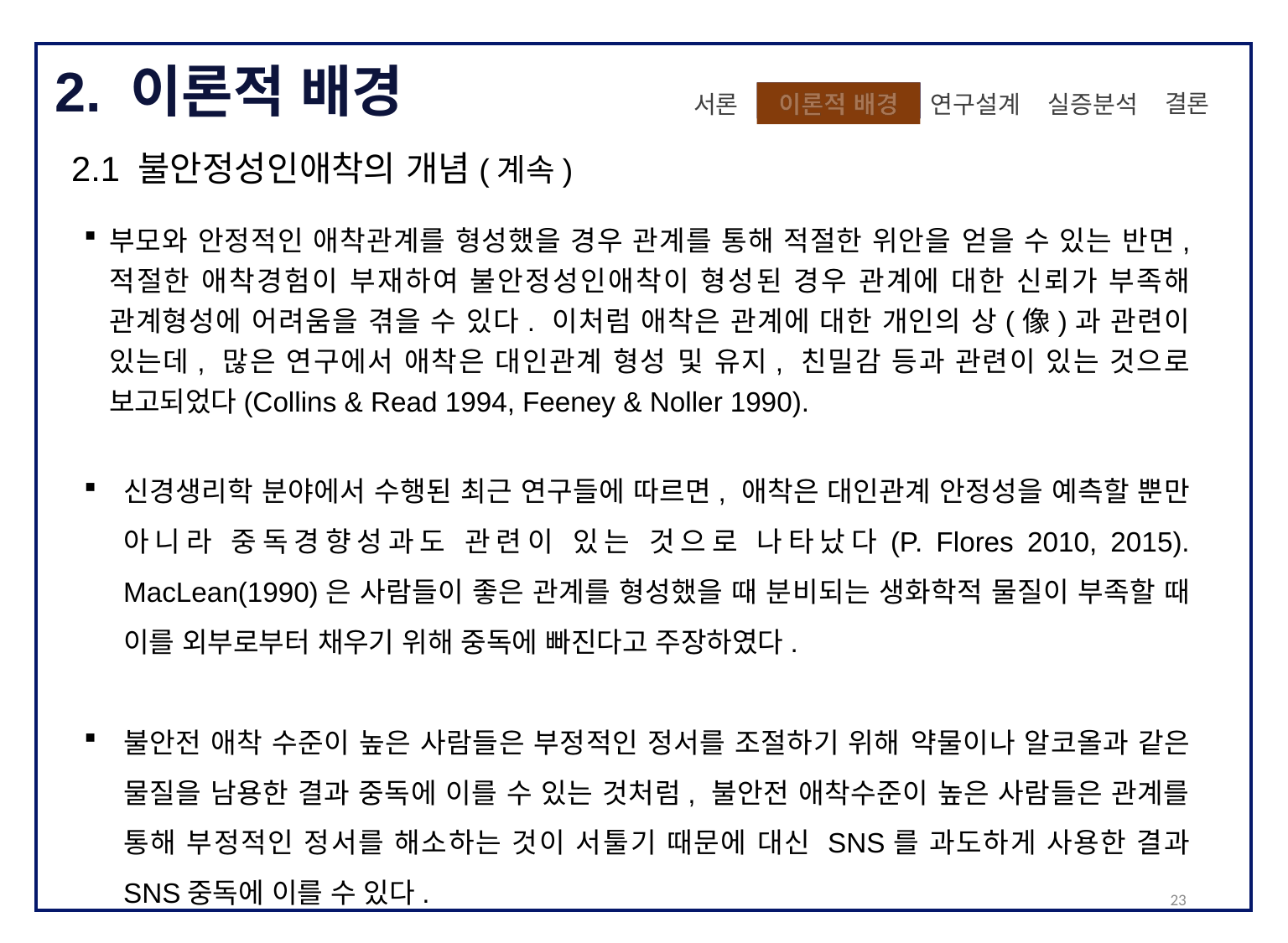

2. 이론적 배경
 결론
실증분석
이론적 배경

 연구설계
서론
2.1 불안정성인애착의 개념(계속)
부모와 안정적인 애착관계를 형성했을 경우 관계를 통해 적절한 위안을 얻을 수 있는 반면, 적절한 애착경험이 부재하여 불안정성인애착이 형성된 경우 관계에 대한 신뢰가 부족해 관계형성에 어려움을 겪을 수 있다. 이처럼 애착은 관계에 대한 개인의 상(像)과 관련이 있는데, 많은 연구에서 애착은 대인관계 형성 및 유지, 친밀감 등과 관련이 있는 것으로 보고되었다(Collins & Read 1994, Feeney & Noller 1990).

신경생리학 분야에서 수행된 최근 연구들에 따르면, 애착은 대인관계 안정성을 예측할 뿐만 아니라 중독경향성과도 관련이 있는 것으로 나타났다(P. Flores 2010, 2015). MacLean(1990)은 사람들이 좋은 관계를 형성했을 때 분비되는 생화학적 물질이 부족할 때 이를 외부로부터 채우기 위해 중독에 빠진다고 주장하였다.

불안전 애착 수준이 높은 사람들은 부정적인 정서를 조절하기 위해 약물이나 알코올과 같은 물질을 남용한 결과 중독에 이를 수 있는 것처럼, 불안전 애착수준이 높은 사람들은 관계를 통해 부정적인 정서를 해소하는 것이 서툴기 때문에 대신 SNS를 과도하게 사용한 결과 SNS중독에 이를 수 있다.
23